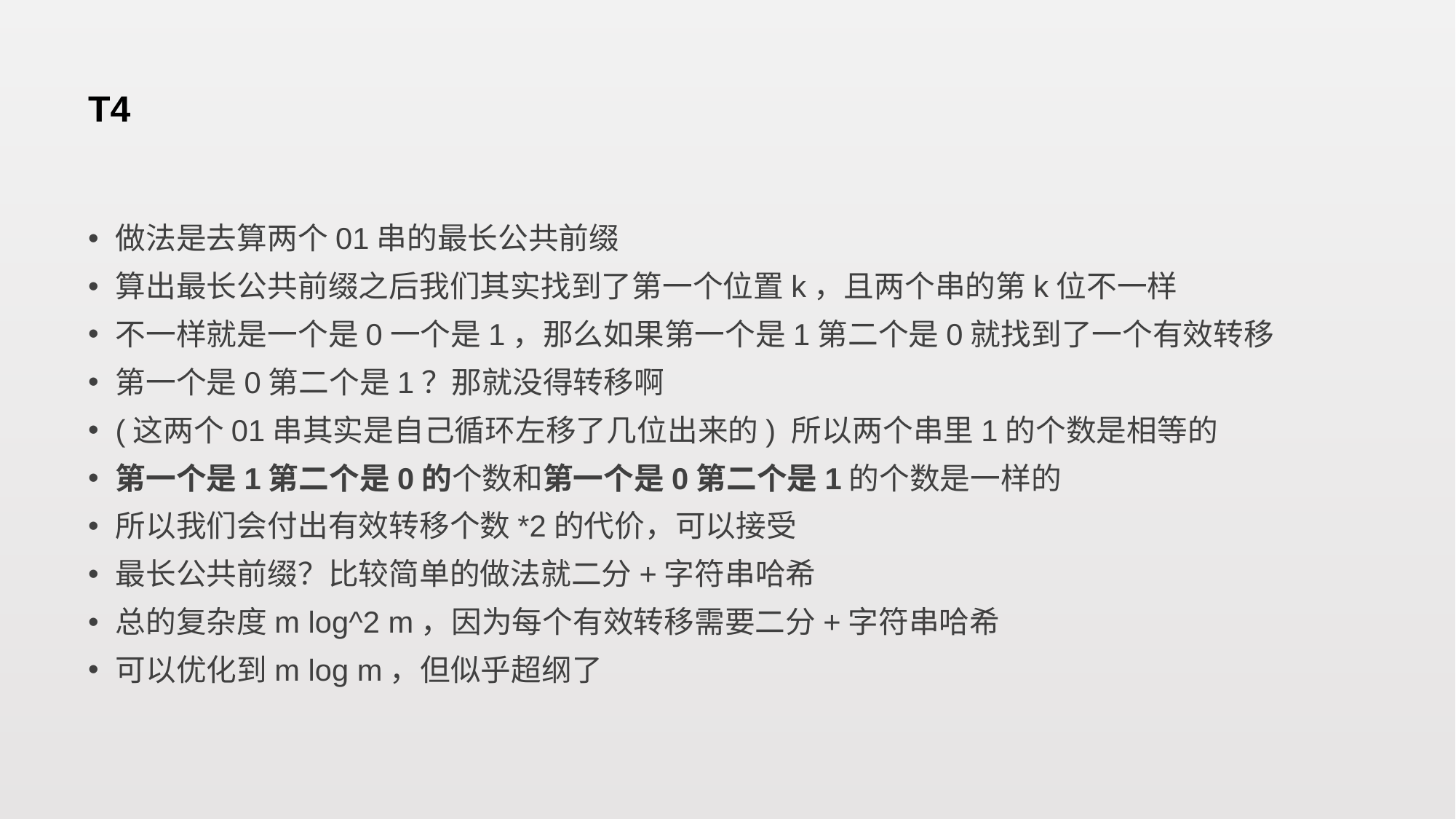

# T4
做法是去算两个01串的最长公共前缀
算出最长公共前缀之后我们其实找到了第一个位置k，且两个串的第k位不一样
不一样就是一个是0一个是1，那么如果第一个是1第二个是0就找到了一个有效转移
第一个是0第二个是1？那就没得转移啊
(这两个01串其实是自己循环左移了几位出来的) 所以两个串里1的个数是相等的
第一个是1第二个是0的个数和第一个是0第二个是1的个数是一样的
所以我们会付出有效转移个数*2的代价，可以接受
最长公共前缀？比较简单的做法就二分+字符串哈希
总的复杂度m log^2 m，因为每个有效转移需要二分+字符串哈希
可以优化到m log m，但似乎超纲了